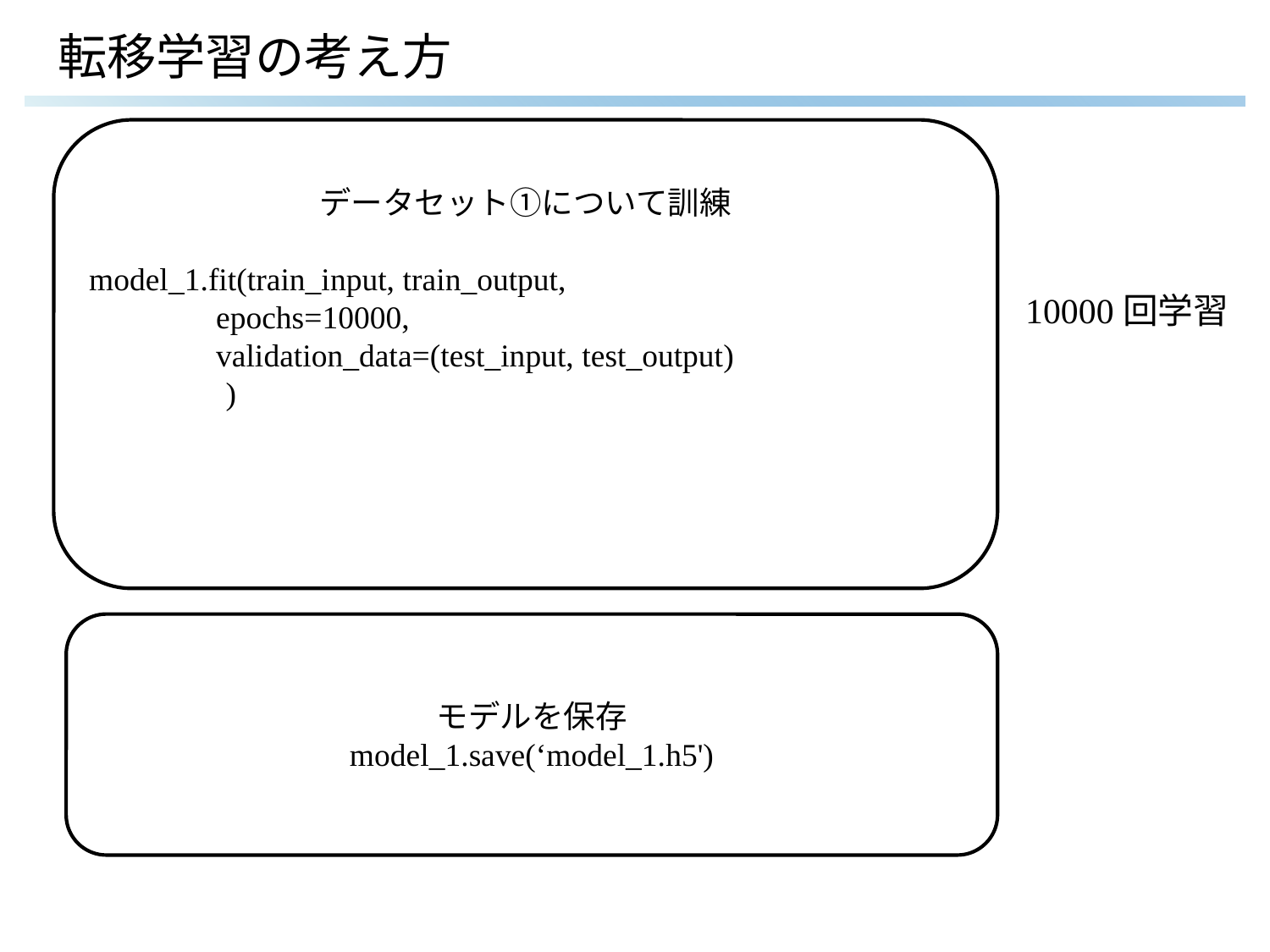

# 転移学習の考え方
データセット①について訓練

model_1.fit(train_input, train_output,
	epochs=10000,
	validation_data=(test_input, test_output)
                 )

10000回学習
モデルを保存
model_1.save(‘model_1.h5')